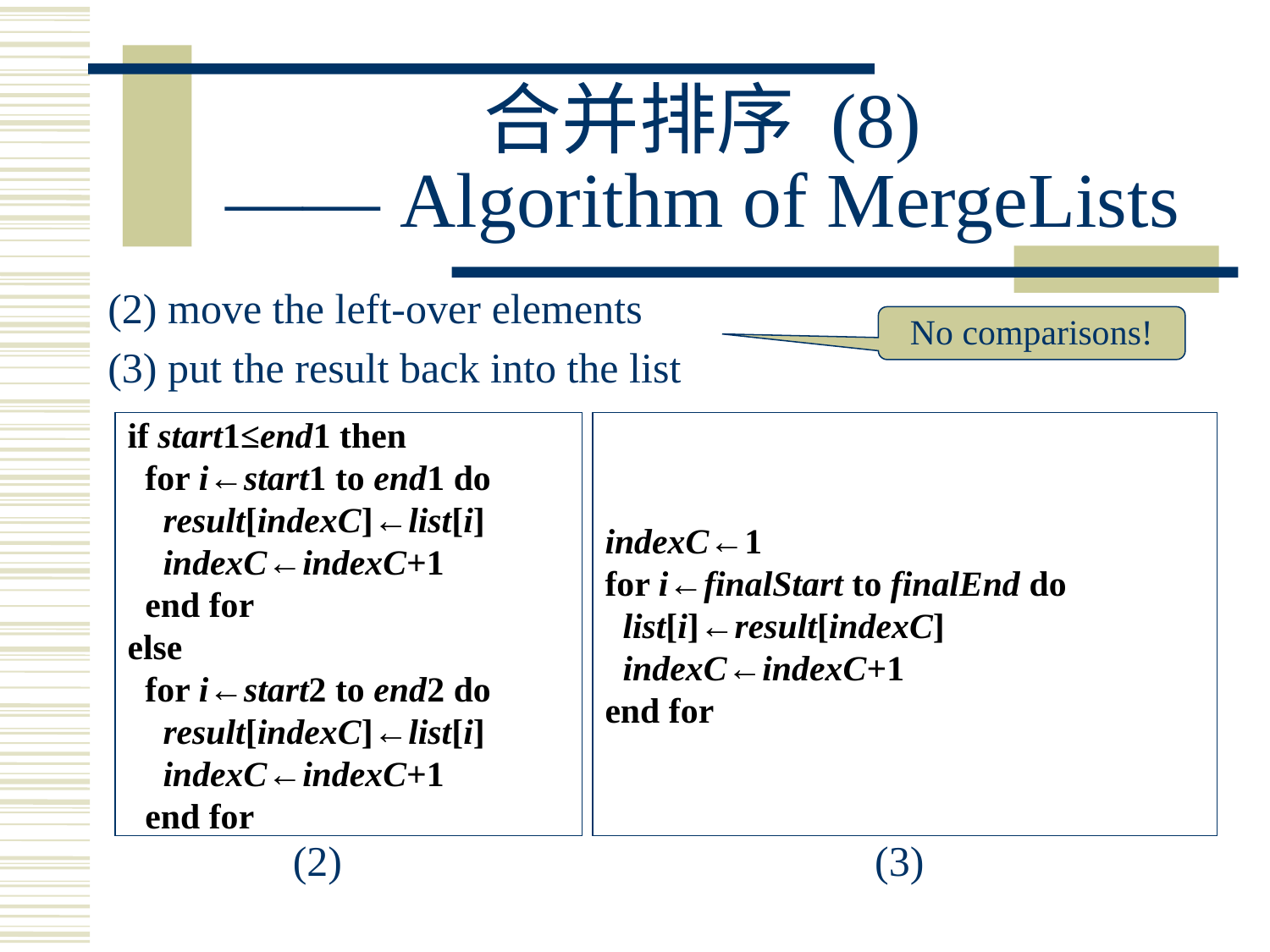

# 合并排序 (8) —— Algorithm of MergeLists
 (2) move the left-over elements
 (3) put the result back into the list

No comparisons!
if start1≤end1 then
  for i←start1 to end1 do
    result[indexC]←list[i]
    indexC←indexC+1
  end for
else
  for i←start2 to end2 do
    result[indexC]←list[i]
    indexC←indexC+1
  end for
indexC←1
for i←finalStart to finalEnd do
  list[i]←result[indexC]
  indexC←indexC+1
end for
(2)
(3)